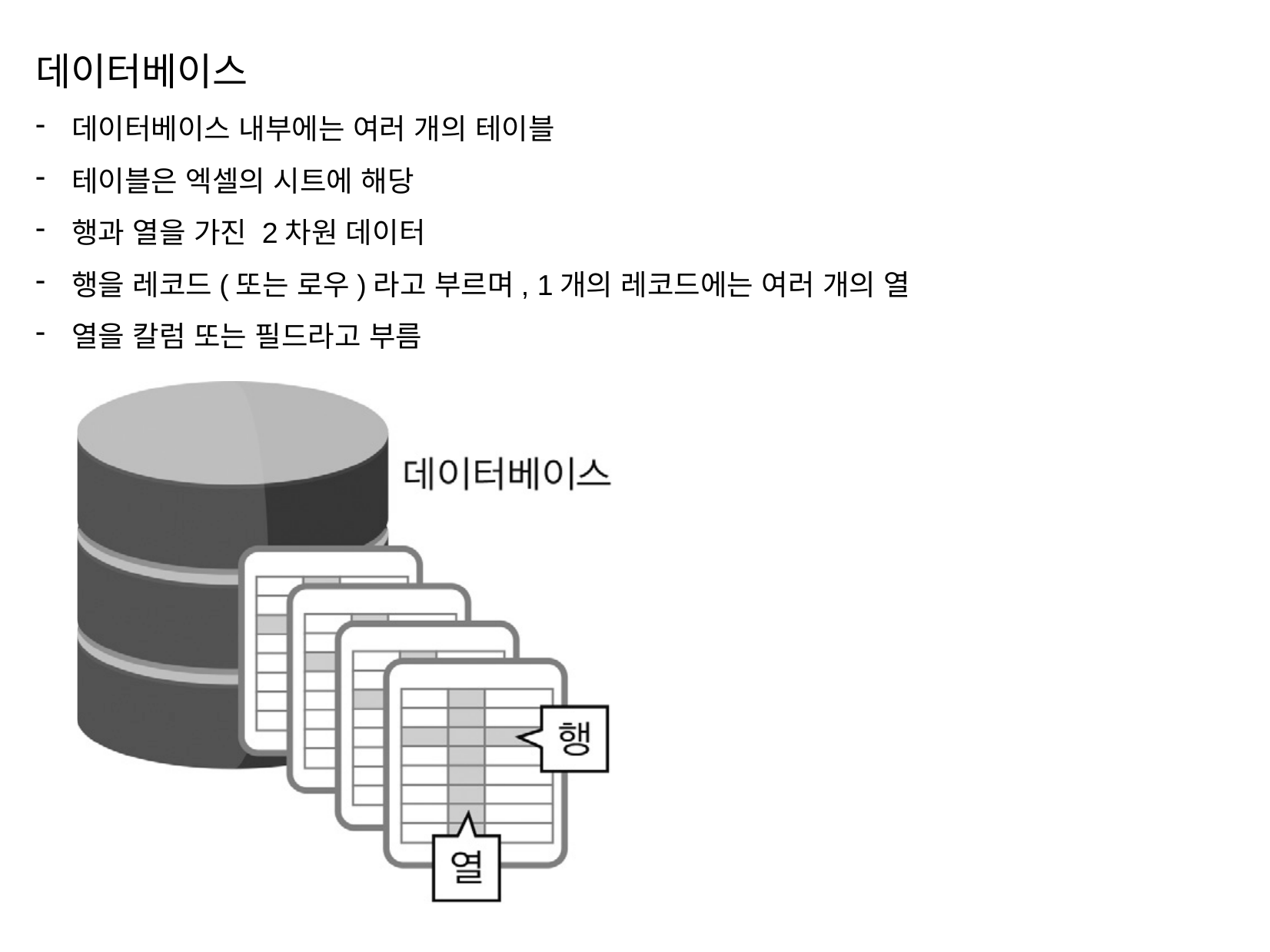

데이터베이스
데이터베이스 내부에는 여러 개의 테이블
테이블은 엑셀의 시트에 해당
행과 열을 가진 2차원 데이터
행을 레코드(또는 로우)라고 부르며, 1개의 레코드에는 여러 개의 열
열을 칼럼 또는 필드라고 부름